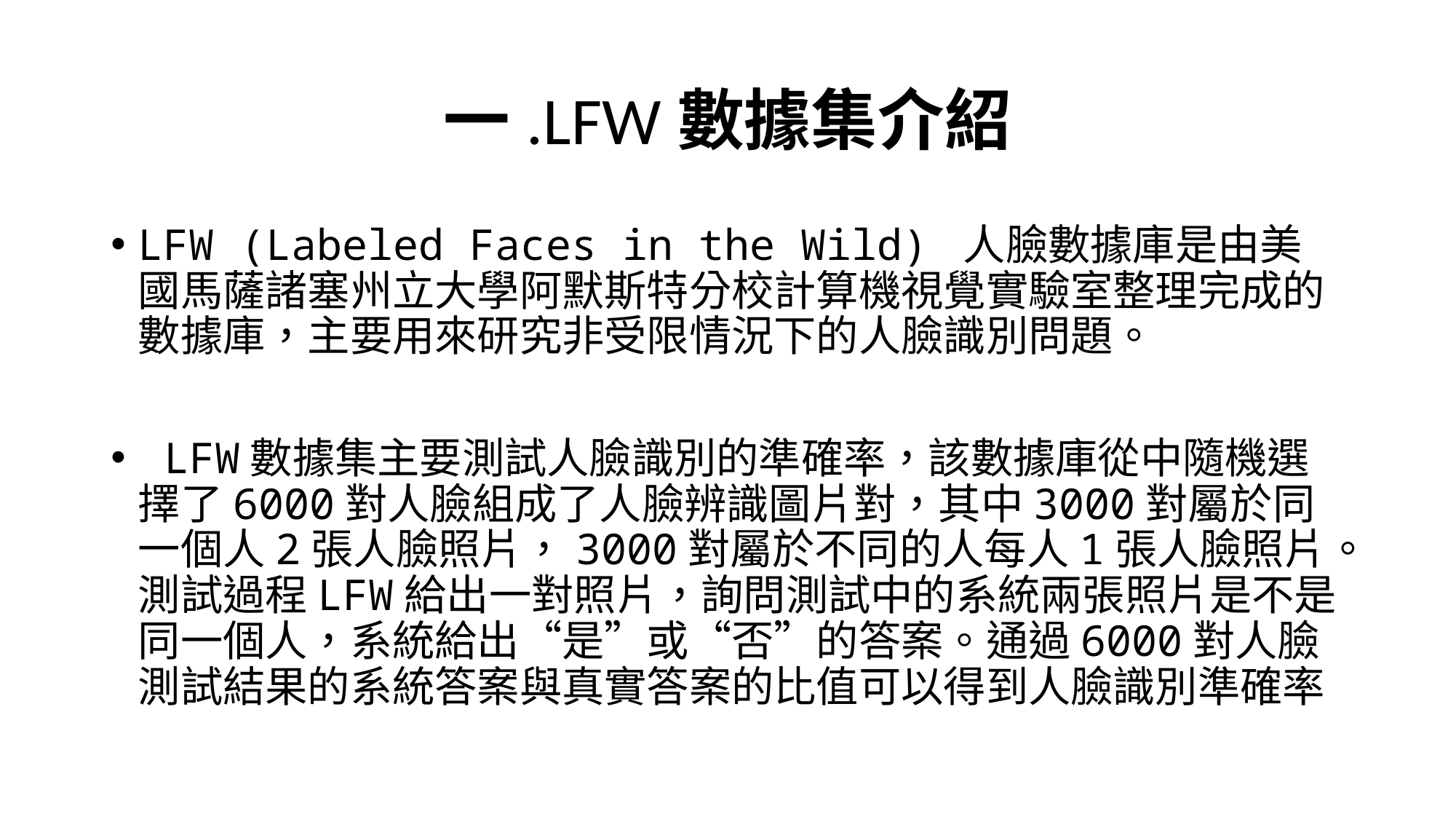

# 一.LFW數據集介紹
LFW (Labeled Faces in the Wild) 人臉數據庫是由美國馬薩諸塞州立大學阿默斯特分校計算機視覺實驗室整理完成的數據庫，主要用來研究非受限情況下的人臉識別問題。

 LFW數據集主要測試人臉識別的準確率，該數據庫從中隨機選擇了6000對人臉組成了人臉辨識圖片對，其中3000對屬於同一個人2張人臉照片，3000對屬於不同的人每人1張人臉照片。測試過程LFW給出一對照片，詢問測試中的系統兩張照片是不是同一個人，系統給出“是”或“否”的答案。通過6000對人臉測試結果的系統答案與真實答案的比值可以得到人臉識別準確率